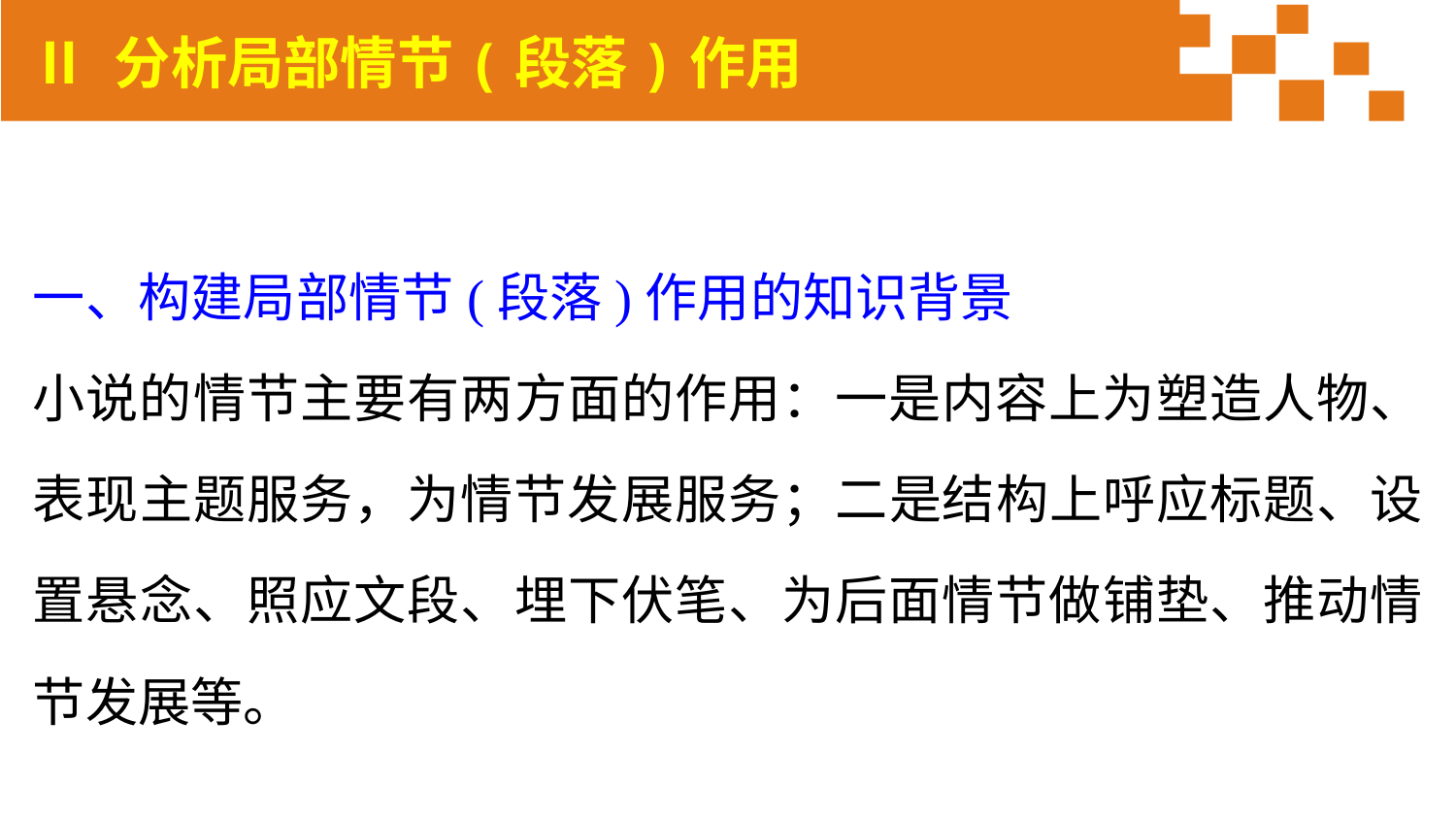

Ⅱ 分析局部情节(段落)作用
一、构建局部情节(段落)作用的知识背景
小说的情节主要有两方面的作用：一是内容上为塑造人物、表现主题服务，为情节发展服务；二是结构上呼应标题、设置悬念、照应文段、埋下伏笔、为后面情节做铺垫、推动情节发展等。